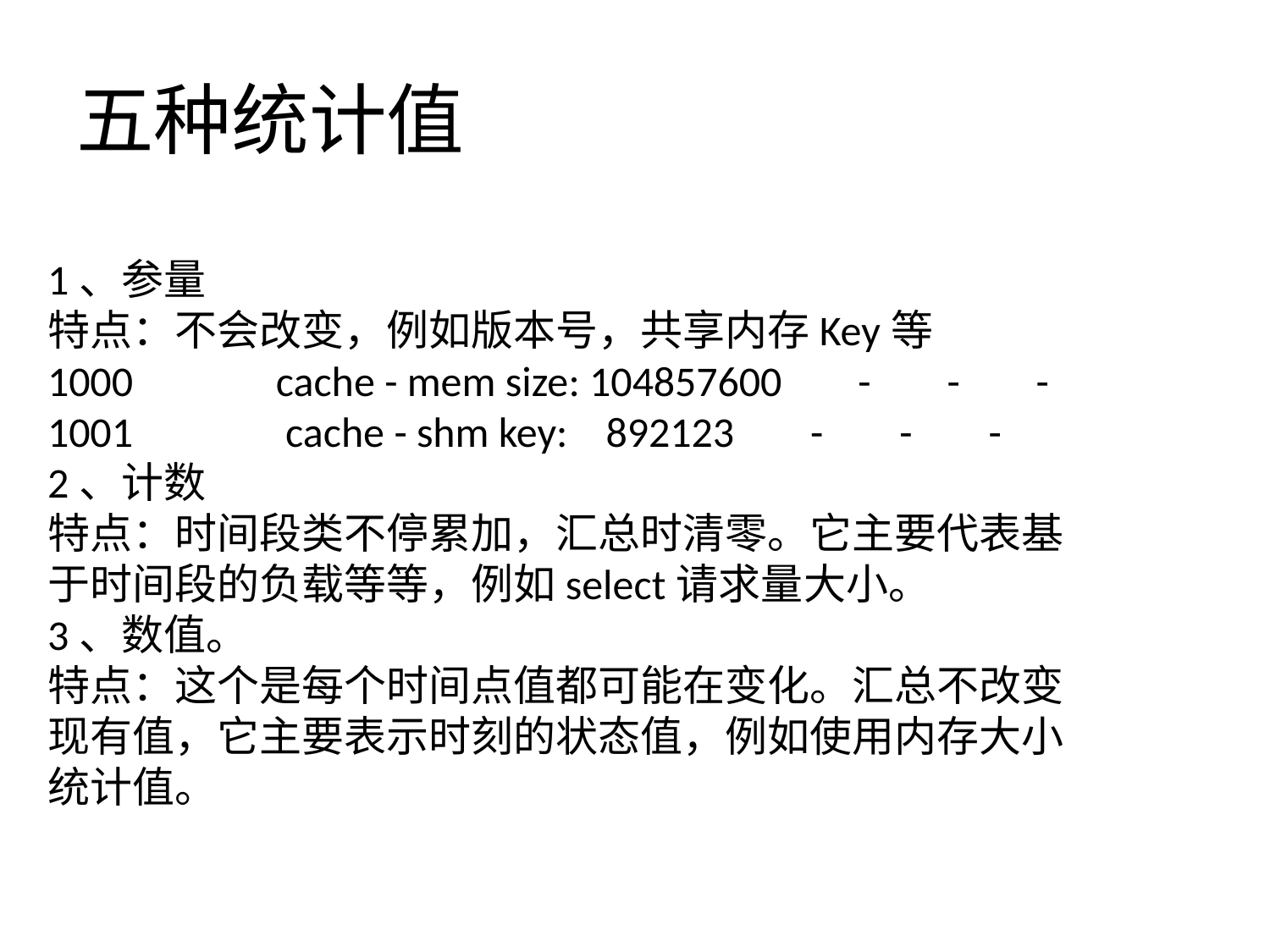

# 五种统计值
1、参量
特点：不会改变，例如版本号，共享内存Key等
1000               cache - mem size: 104857600        -        -        - 1001                cache - shm key:    892123        -        -        -
2、计数
特点：时间段类不停累加，汇总时清零。它主要代表基于时间段的负载等等，例如select请求量大小。
3、数值。
特点：这个是每个时间点值都可能在变化。汇总不改变现有值，它主要表示时刻的状态值，例如使用内存大小统计值。